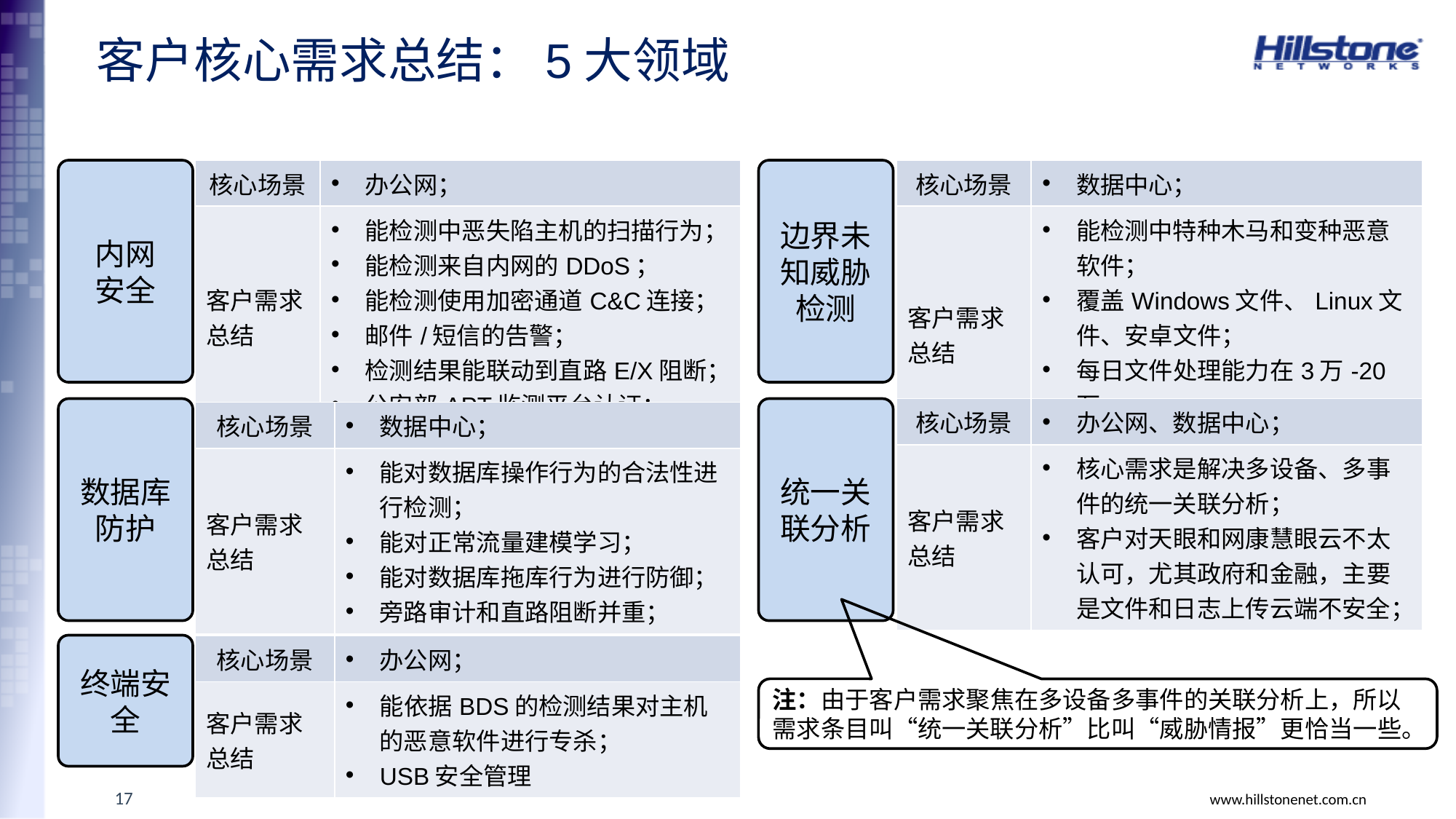

# 客户核心需求总结：5大领域
内网
安全
| 核心场景 | 办公网； |
| --- | --- |
| 客户需求总结 | 能检测中恶失陷主机的扫描行为； 能检测来自内网的DDoS； 能检测使用加密通道C&C连接； 邮件/短信的告警； 检测结果能联动到直路E/X阻断； 公安部APT监测平台认证； |
边界未知威胁检测
| 核心场景 | 数据中心； |
| --- | --- |
| 客户需求总结 | 能检测中特种木马和变种恶意软件； 覆盖Windows文件、Linux文件、安卓文件； 每日文件处理能力在3万-20万； 公安部APT监测平台认证； |
数据库防护
统一关联分析
| 核心场景 | 办公网、数据中心； |
| --- | --- |
| 客户需求总结 | 核心需求是解决多设备、多事件的统一关联分析； 客户对天眼和网康慧眼云不太认可，尤其政府和金融，主要是文件和日志上传云端不安全； |
| 核心场景 | 数据中心； |
| --- | --- |
| 客户需求总结 | 能对数据库操作行为的合法性进行检测； 能对正常流量建模学习； 能对数据库拖库行为进行防御； 旁路审计和直路阻断并重； |
终端安全
| 核心场景 | 办公网； |
| --- | --- |
| 客户需求总结 | 能依据BDS的检测结果对主机的恶意软件进行专杀； USB安全管理 |
注：由于客户需求聚焦在多设备多事件的关联分析上，所以需求条目叫“统一关联分析”比叫“威胁情报”更恰当一些。